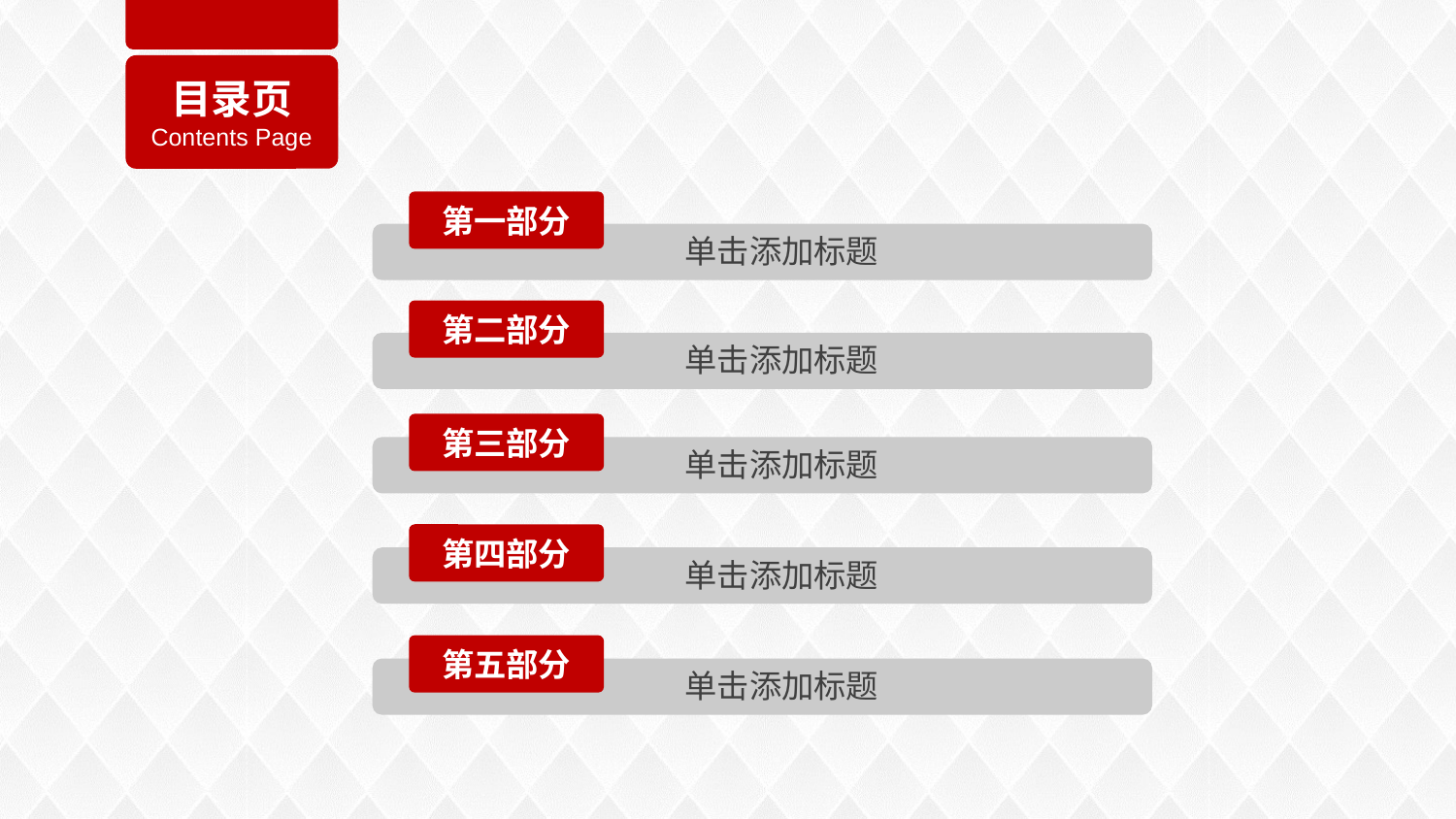

目录页
Contents Page
第一部分

单击添加标题
第二部分

单击添加标题
第三部分

单击添加标题
第四部分

单击添加标题
第五部分

单击添加标题